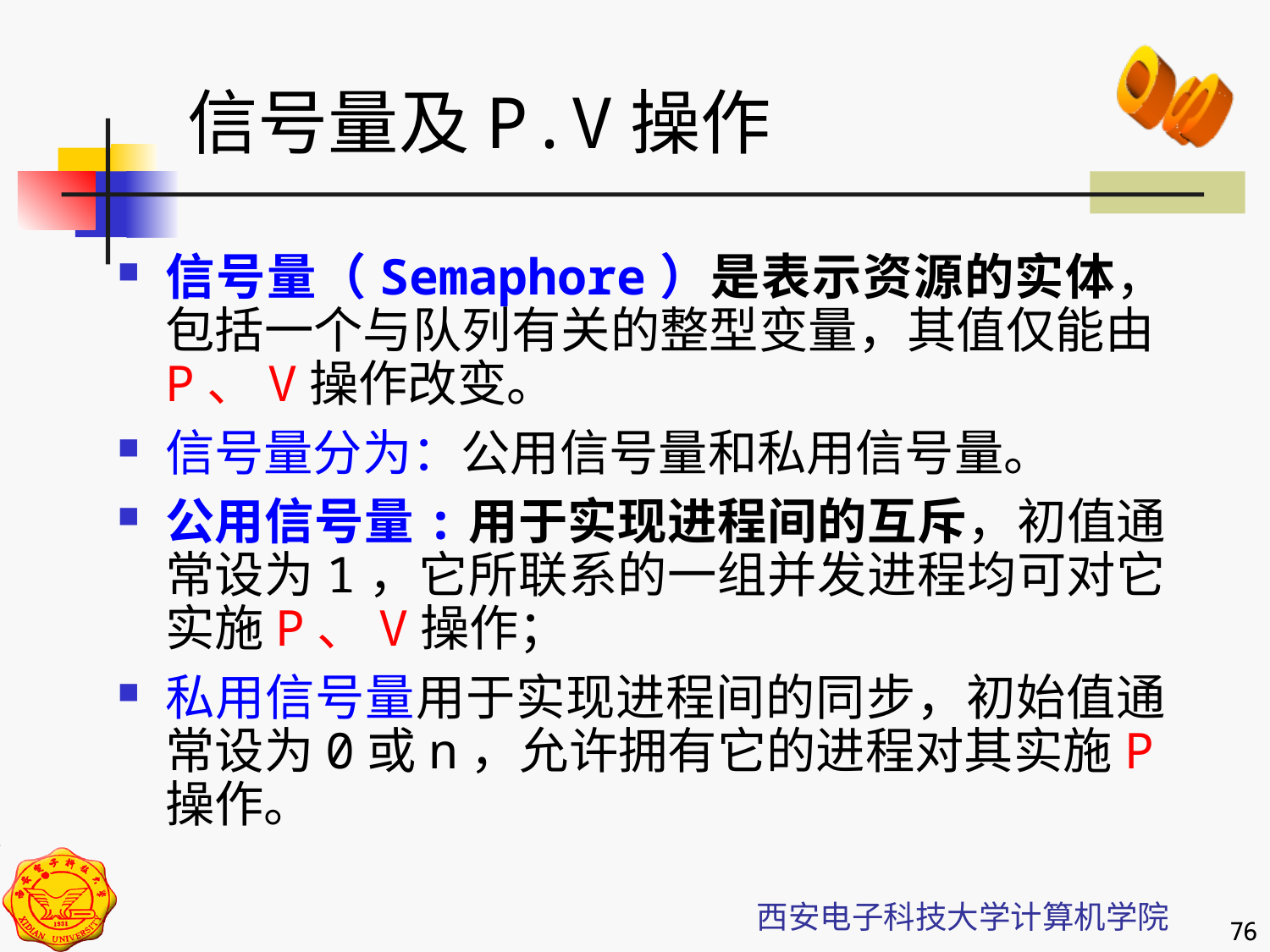

信号量及P.V操作
信号量（Semaphore）是表示资源的实体，包括一个与队列有关的整型变量，其值仅能由P、V操作改变。
信号量分为：公用信号量和私用信号量。
公用信号量:用于实现进程间的互斥，初值通常设为1，它所联系的一组并发进程均可对它实施P、V操作；
私用信号量用于实现进程间的同步，初始值通常设为0或n，允许拥有它的进程对其实施P操作。
76